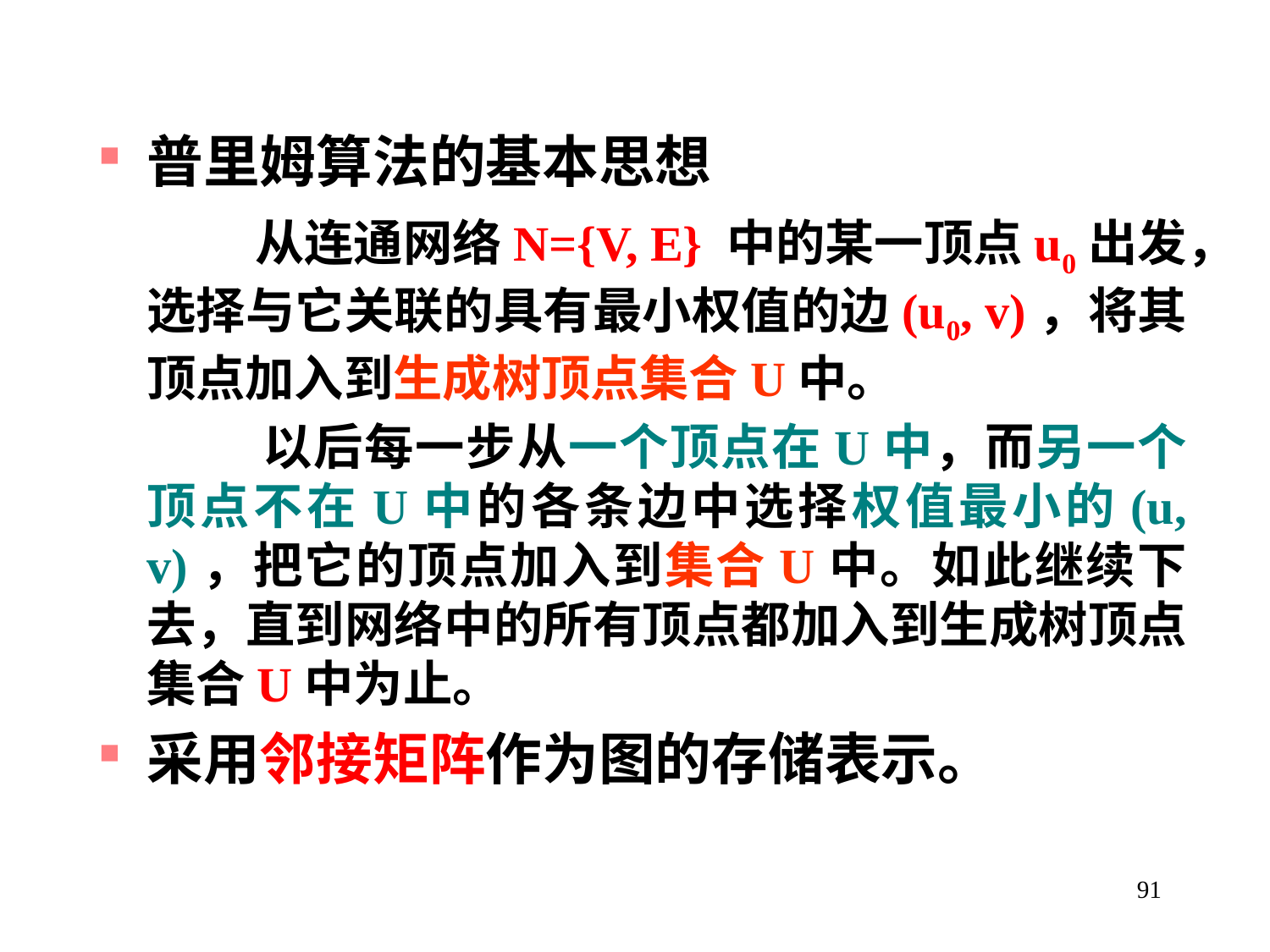

普里姆算法的基本思想
           从连通网络N={V, E} 中的某一顶点u0出发，选择与它关联的具有最小权值的边(u0, v)，将其顶点加入到生成树顶点集合U中。
	        以后每一步从一个顶点在U中，而另一个顶点不在U中的各条边中选择权值最小的(u, v)，把它的顶点加入到集合U中。如此继续下去，直到网络中的所有顶点都加入到生成树顶点集合U中为止。
采用邻接矩阵作为图的存储表示。
91